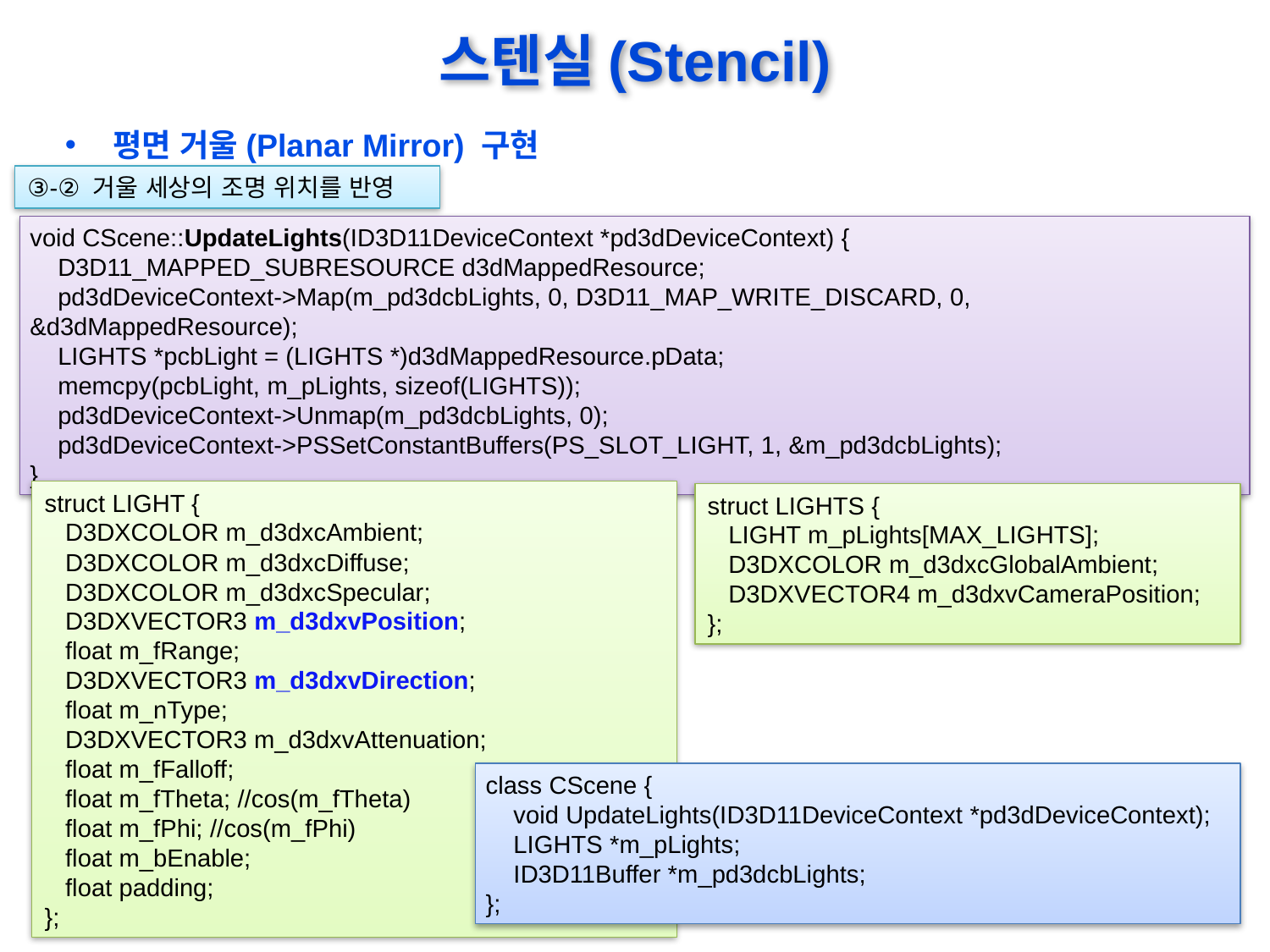

# 스텐실(Stencil)
평면 거울(Planar Mirror) 구현

③-② 거울 세상의 조명 위치를 반영
void CScene::UpdateLights(ID3D11DeviceContext *pd3dDeviceContext) {
    D3D11_MAPPED_SUBRESOURCE d3dMappedResource;
    pd3dDeviceContext->Map(m_pd3dcbLights, 0, D3D11_MAP_WRITE_DISCARD, 0, &d3dMappedResource);
    LIGHTS *pcbLight = (LIGHTS *)d3dMappedResource.pData;
    memcpy(pcbLight, m_pLights, sizeof(LIGHTS));
    pd3dDeviceContext->Unmap(m_pd3dcbLights, 0);
    pd3dDeviceContext->PSSetConstantBuffers(PS_SLOT_LIGHT, 1, &m_pd3dcbLights);
}
struct LIGHT {
   D3DXCOLOR m_d3dxcAmbient;
   D3DXCOLOR m_d3dxcDiffuse;
   D3DXCOLOR m_d3dxcSpecular;
   D3DXVECTOR3 m_d3dxvPosition;
   float m_fRange;
   D3DXVECTOR3 m_d3dxvDirection;
   float m_nType;
   D3DXVECTOR3 m_d3dxvAttenuation;
   float m_fFalloff;
   float m_fTheta; //cos(m_fTheta)
   float m_fPhi; //cos(m_fPhi)
   float m_bEnable;
   float padding;
};
struct LIGHTS {
   LIGHT m_pLights[MAX_LIGHTS];
   D3DXCOLOR m_d3dxcGlobalAmbient;
   D3DXVECTOR4 m_d3dxvCameraPosition;
};
class CScene {
    void UpdateLights(ID3D11DeviceContext *pd3dDeviceContext);
    LIGHTS *m_pLights;
    ID3D11Buffer *m_pd3dcbLights;
};